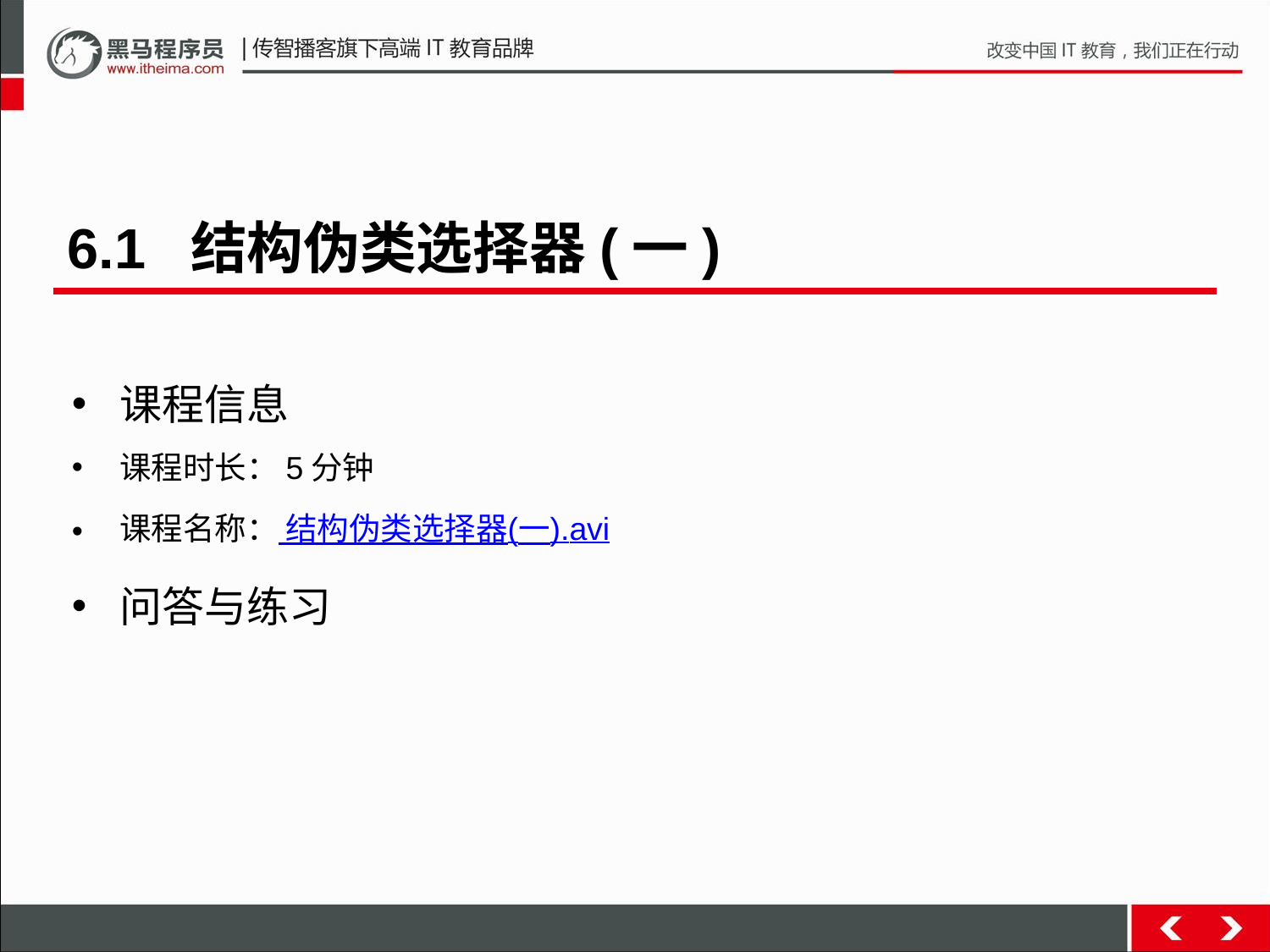

6.1  结构伪类选择器(一)
课程信息
课程时长：5分钟
课程名称： 结构伪类选择器(一).avi
问答与练习